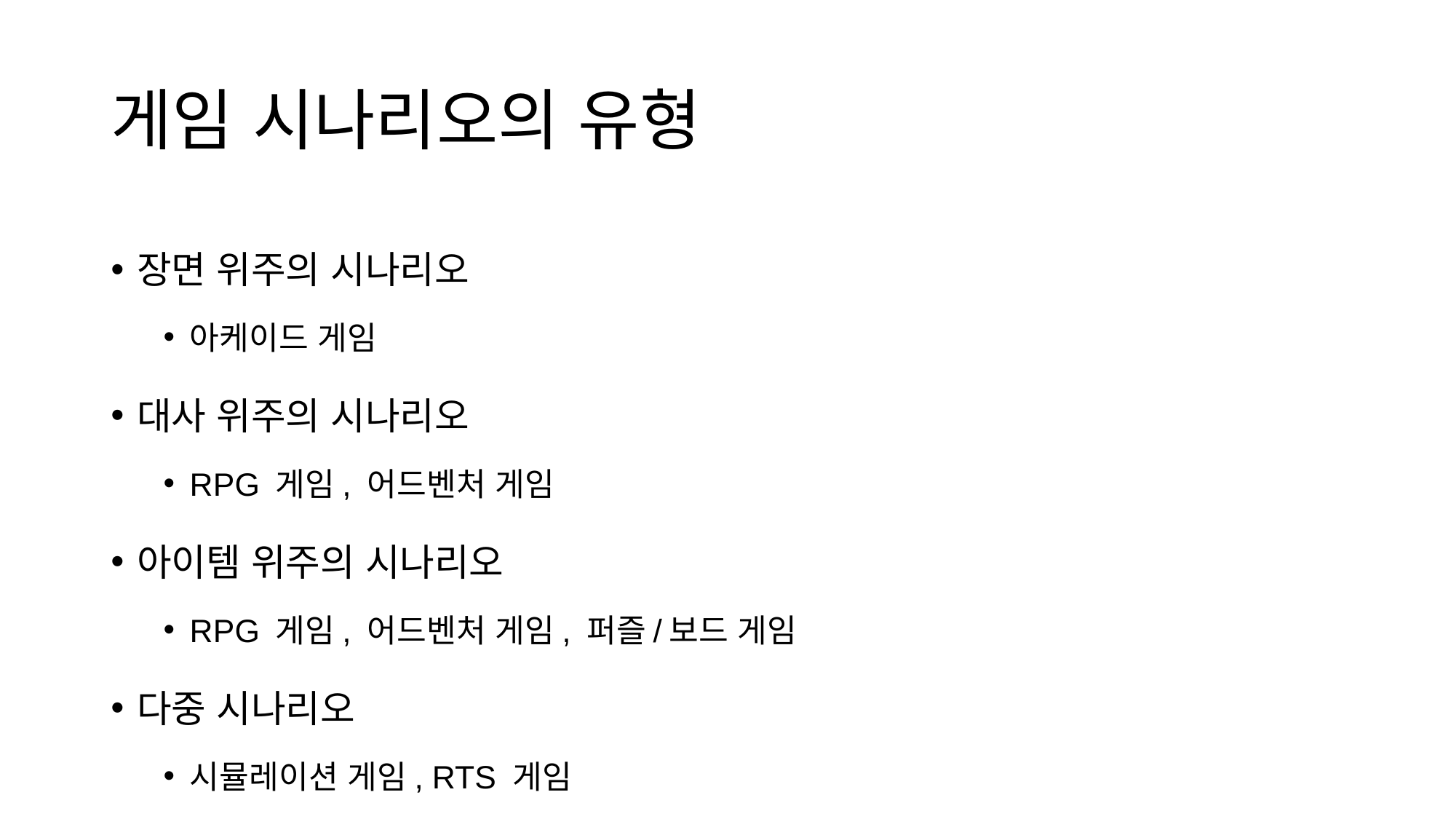

# 게임 시나리오의 유형
장면 위주의 시나리오
아케이드 게임
대사 위주의 시나리오
RPG 게임, 어드벤처 게임
아이템 위주의 시나리오
RPG 게임, 어드벤처 게임, 퍼즐/보드 게임
다중 시나리오
시뮬레이션 게임, RTS 게임